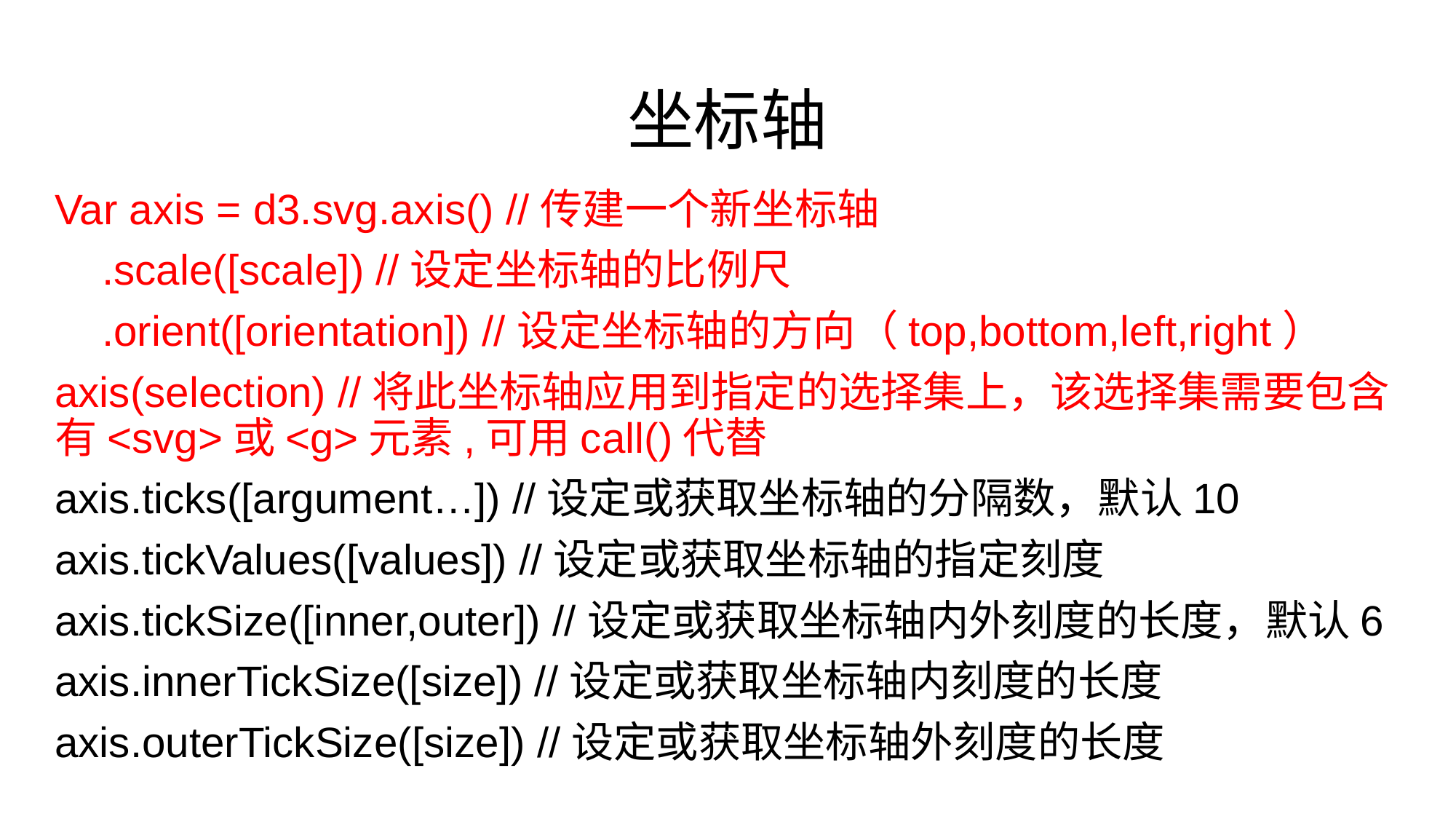

# 坐标轴
Var axis = d3.svg.axis() //传建一个新坐标轴
    .scale([scale]) //设定坐标轴的比例尺
    .orient([orientation]) //设定坐标轴的方向（top,bottom,left,right）
axis(selection) //将此坐标轴应用到指定的选择集上，该选择集需要包含有<svg>或<g>元素,可用call()代替
axis.ticks([argument…]) //设定或获取坐标轴的分隔数，默认10
axis.tickValues([values]) //设定或获取坐标轴的指定刻度
axis.tickSize([inner,outer]) //设定或获取坐标轴内外刻度的长度，默认6
axis.innerTickSize([size]) //设定或获取坐标轴内刻度的长度
axis.outerTickSize([size]) //设定或获取坐标轴外刻度的长度